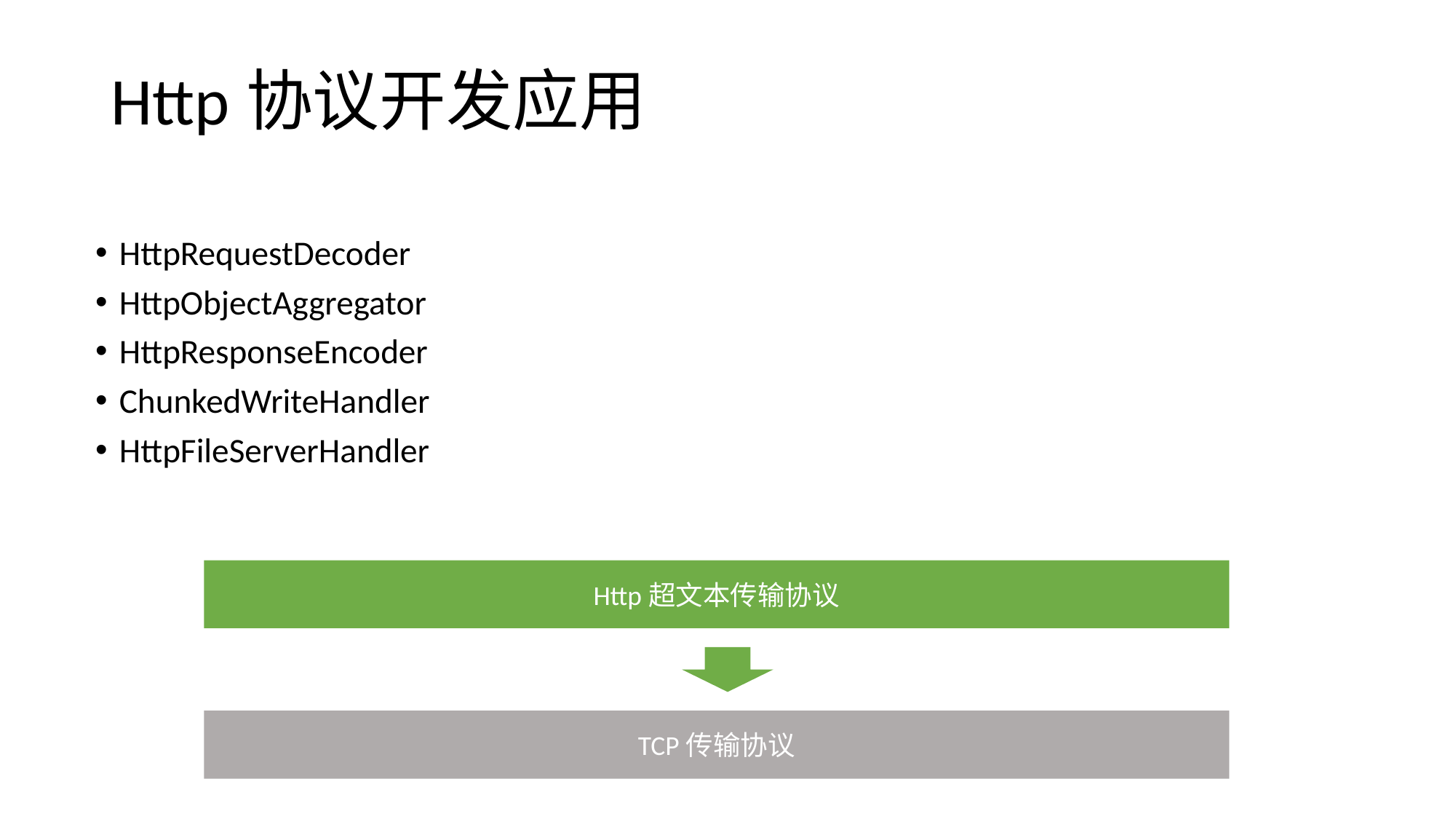

# Http协议开发应用
HttpRequestDecoder
HttpObjectAggregator
HttpResponseEncoder
ChunkedWriteHandler
HttpFileServerHandler
Http超文本传输协议

TCP传输协议